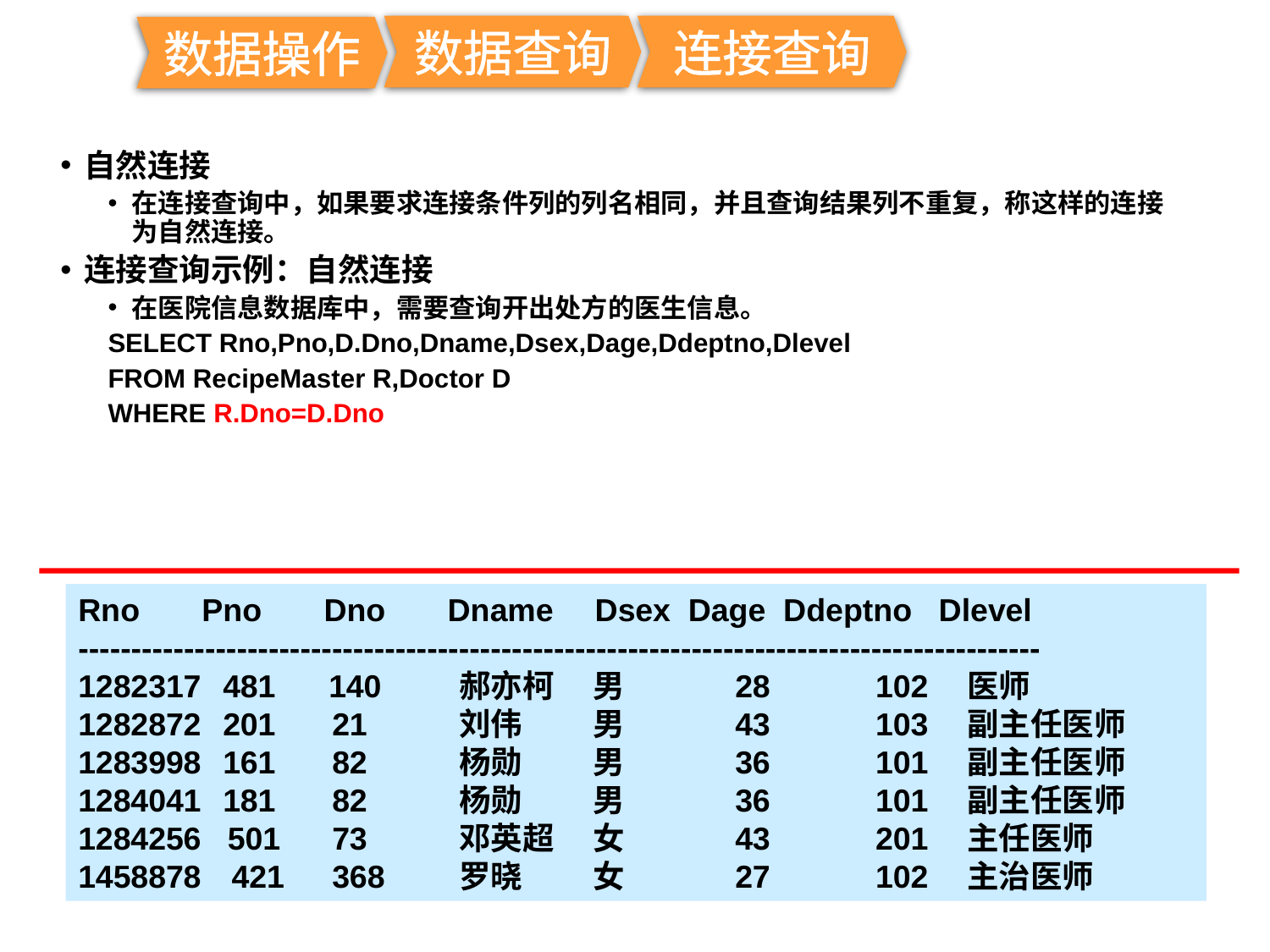

数据查询
连接查询
数据操作

自然连接
在连接查询中，如果要求连接条件列的列名相同，并且查询结果列不重复，称这样的连接为自然连接。
连接查询示例：自然连接
在医院信息数据库中，需要查询开出处方的医生信息。
SELECT Rno,Pno,D.Dno,Dname,Dsex,Dage,Ddeptno,Dlevel
FROM RecipeMaster R,Doctor D
WHERE R.Dno=D.Dno

Rno       Pno       Dno       Dname	 Dsex  Dage  Ddeptno   Dlevel
-------------------------------------------------------------------------------------------
1282317	  481      140	郝亦柯	 男	  28	    102	医师
1282872	  201	21	刘伟	 男	  43	    103	副主任医师
1283998	  161	82	杨勋	 男	  36	    101	副主任医师
1284041	  181	82	杨勋	 男	  36	    101	副主任医师
1284256   501	73	邓英超	 女	  43	    201	主任医师
1458878	   421	368	罗晓	 女	  27	    102	主治医师